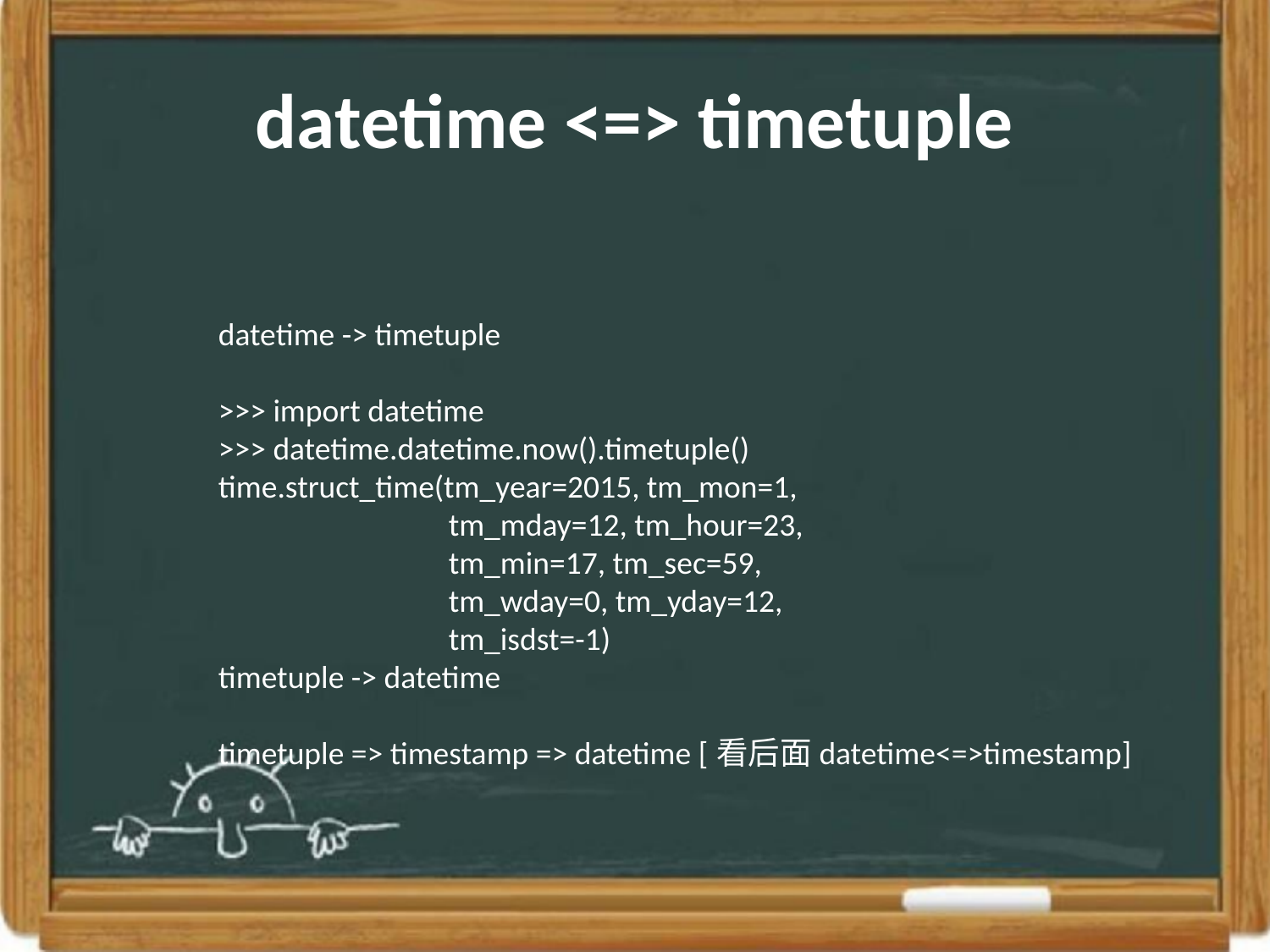

# datetime <=> timetuple
datetime -> timetuple

>>> import datetime
>>> datetime.datetime.now().timetuple()
time.struct_time(tm_year=2015, tm_mon=1,
                                tm_mday=12, tm_hour=23,
                                tm_min=17, tm_sec=59,
                                tm_wday=0, tm_yday=12,
                                tm_isdst=-1)
timetuple -> datetime

timetuple => timestamp => datetime [看后面datetime<=>timestamp]